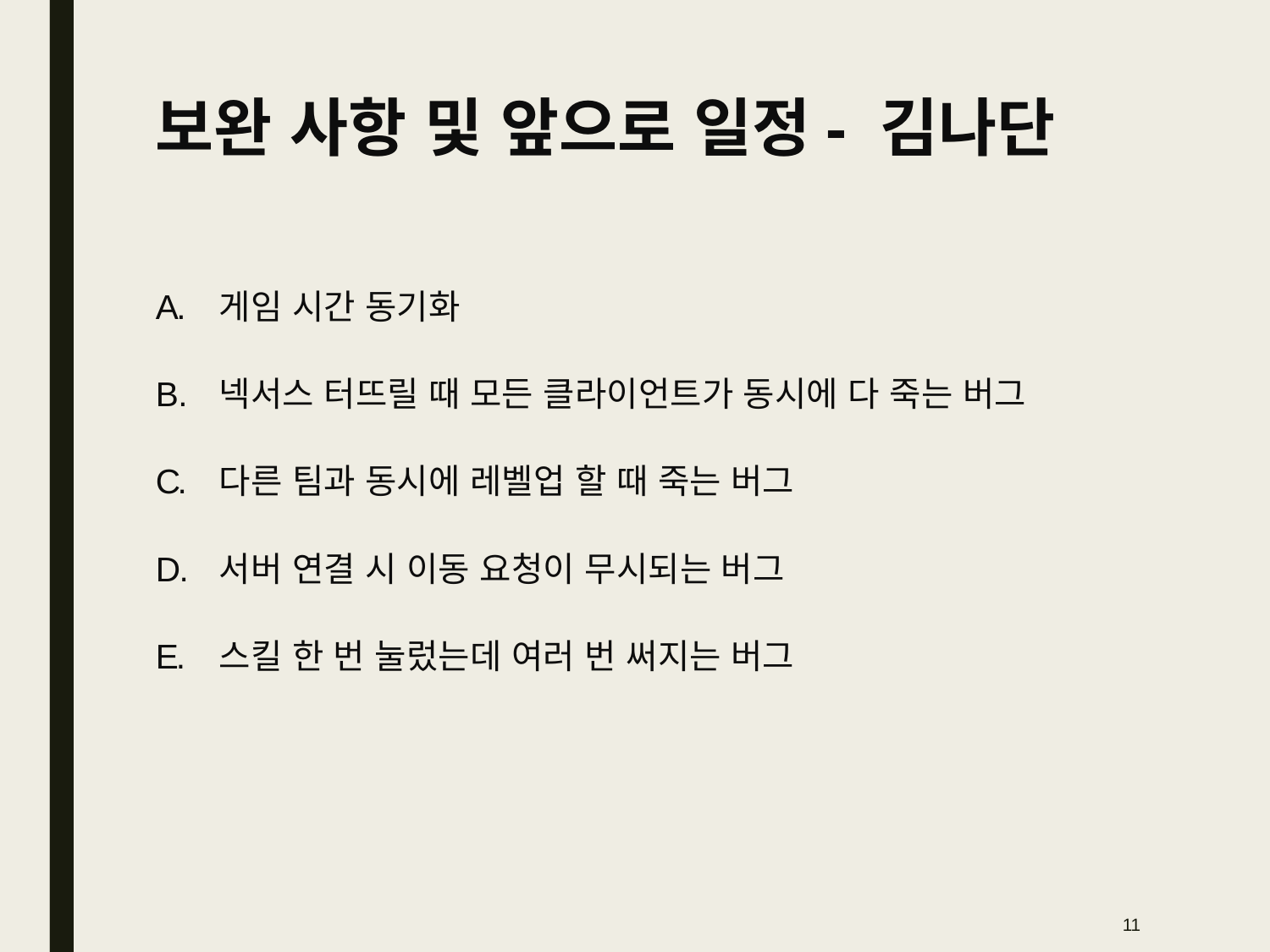

# 보완 사항 및 앞으로 일정- 김나단
게임 시간 동기화
넥서스 터뜨릴 때 모든 클라이언트가 동시에 다 죽는 버그
다른 팀과 동시에 레벨업 할 때 죽는 버그
서버 연결 시 이동 요청이 무시되는 버그
스킬 한 번 눌렀는데 여러 번 써지는 버그

11